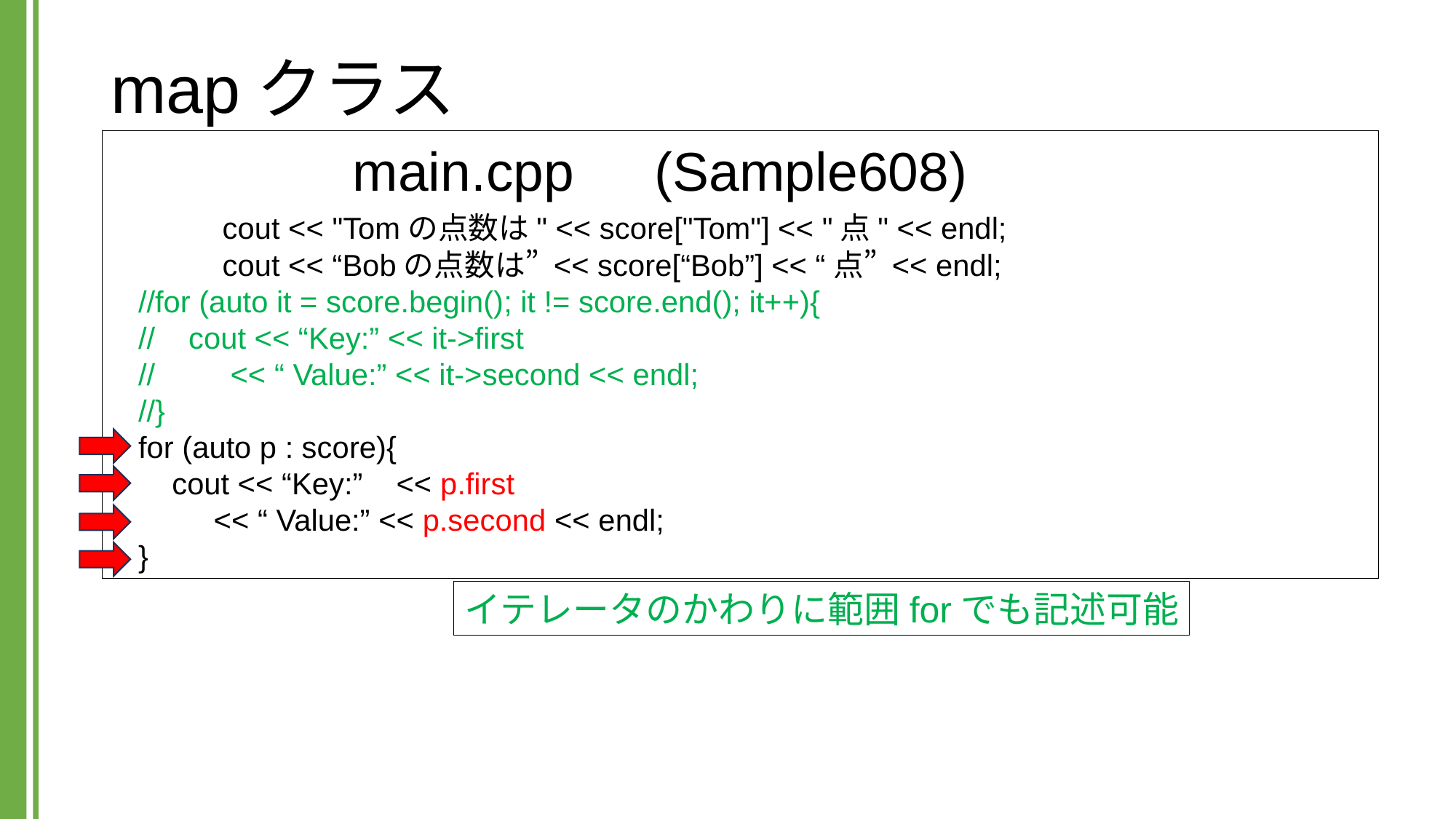

# mapクラス
	cout << "Tomの点数は" << score["Tom"] << "点" << endl;
	cout << “Bobの点数は” << score[“Bob”] << “点” << endl;
   //for (auto it = score.begin(); it != score.end(); it++){
   //    cout << “Key:” << it->first
   //         << “ Value:” << it->second << endl;
   //}
   for (auto p : score){
       cout << “Key:”    << p.first
            << “ Value:” << p.second << endl;
   }
                main.cpp　(Sample608)

イテレータのかわりに範囲forでも記述可能